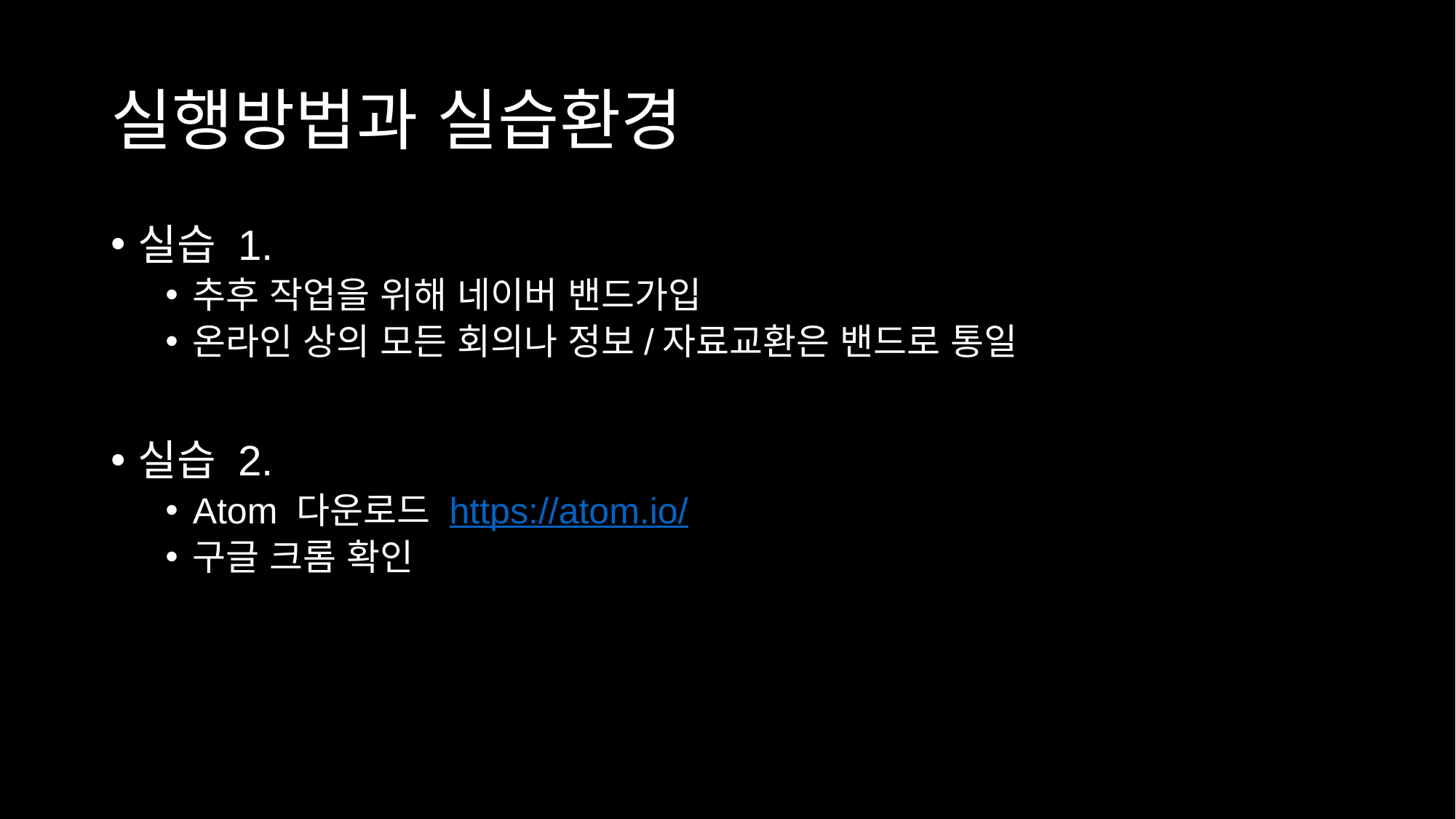

# 실행방법과 실습환경
실습 1.
추후 작업을 위해 네이버 밴드가입
온라인 상의 모든 회의나 정보/자료교환은 밴드로 통일

실습 2.
Atom 다운로드 https://atom.io/
구글 크롬 확인